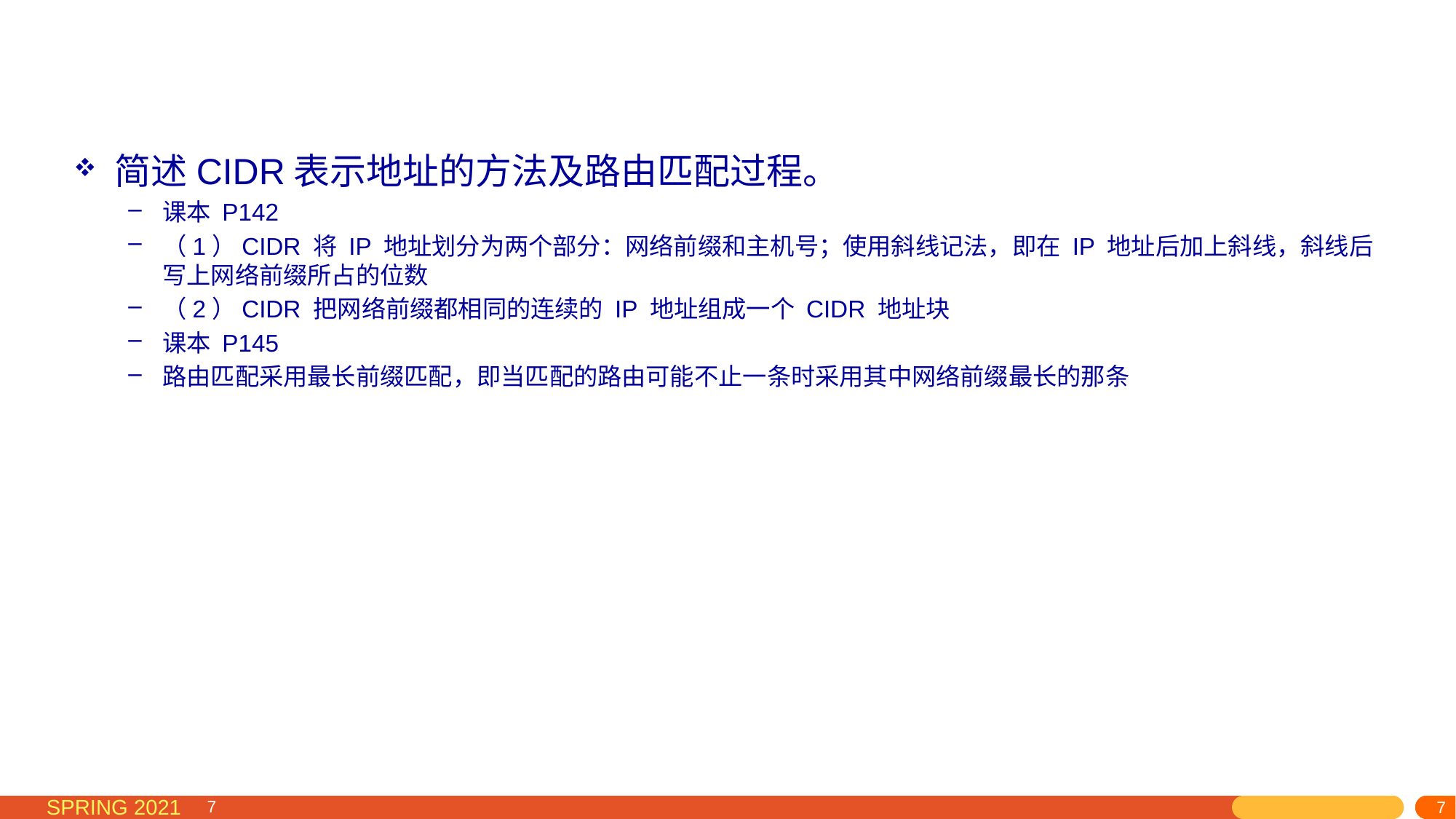

#
简述CIDR表示地址的方法及路由匹配过程。
课本 P142
（1）CIDR 将 IP 地址划分为两个部分：网络前缀和主机号；使用斜线记法，即在 IP 地址后加上斜线，斜线后写上网络前缀所占的位数
（2）CIDR 把网络前缀都相同的连续的 IP 地址组成一个 CIDR 地址块
课本 P145
路由匹配采用最长前缀匹配，即当匹配的路由可能不止一条时采用其中网络前缀最长的那条